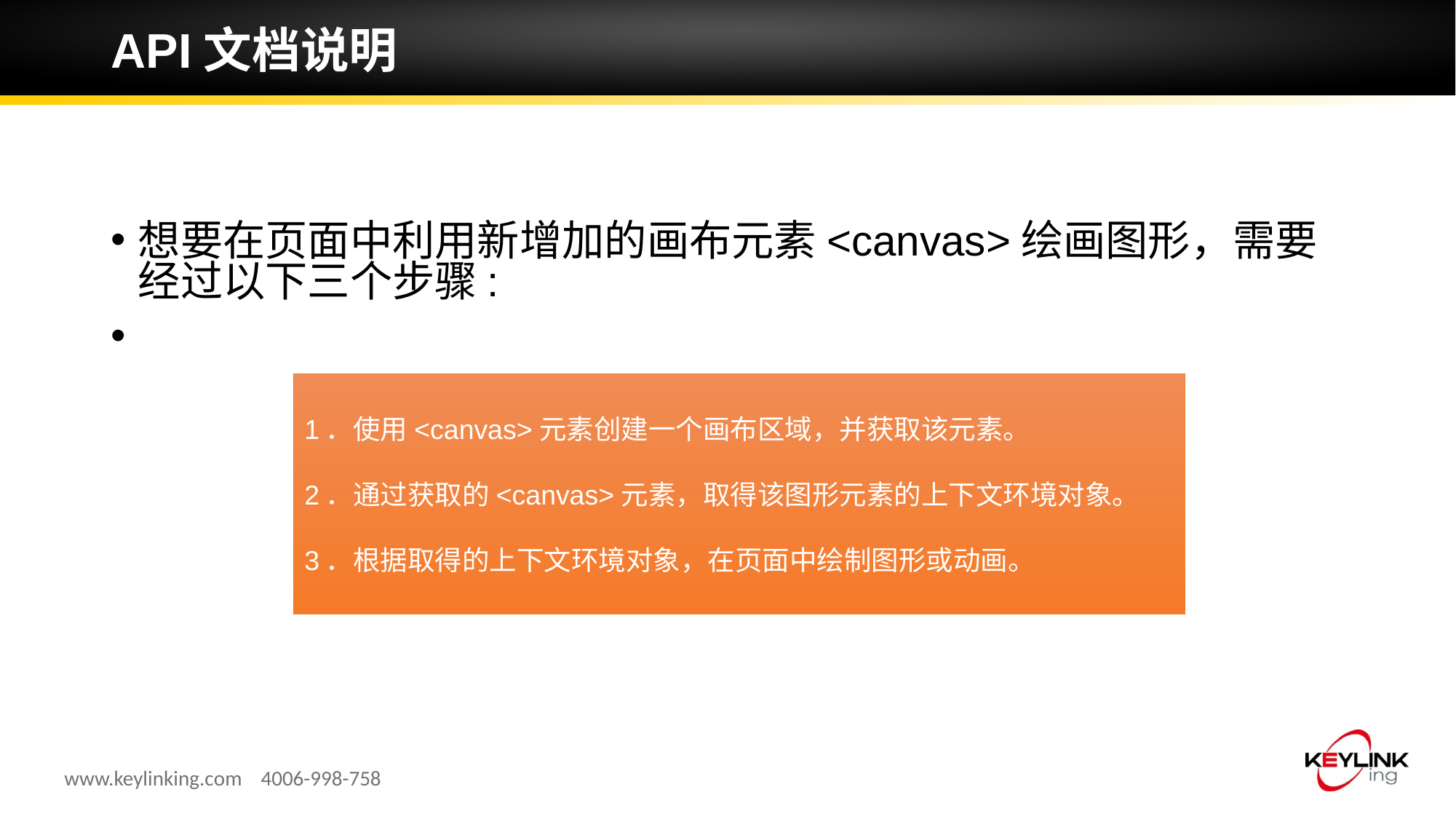

# API文档说明
想要在页面中利用新增加的画布元素<canvas>绘画图形，需要经过以下三个步骤:

1．使用<canvas>元素创建一个画布区域，并获取该元素。

2．通过获取的<canvas>元素，取得该图形元素的上下文环境对象。

3．根据取得的上下文环境对象，在页面中绘制图形或动画。